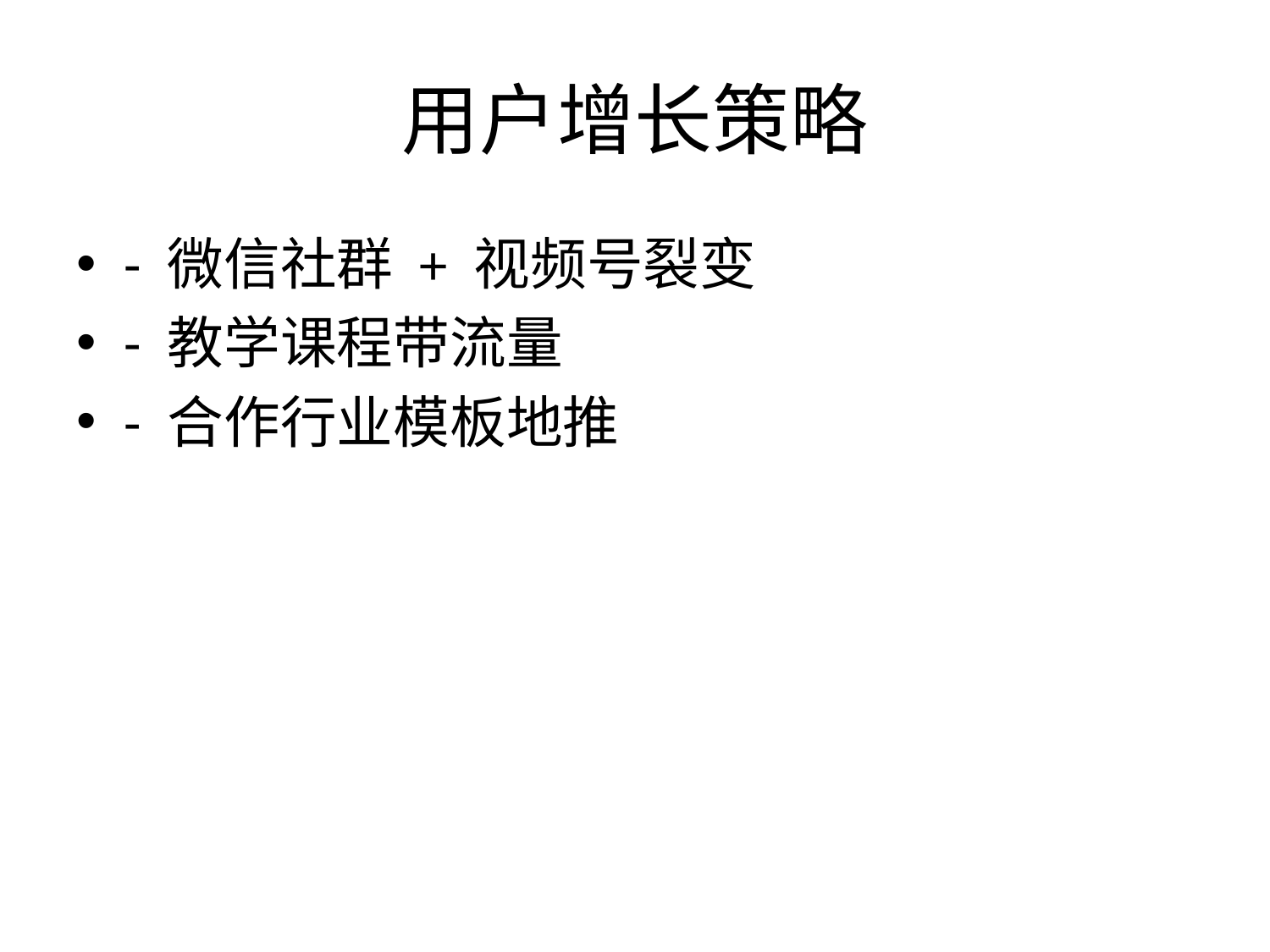

# 用户增长策略
- 微信社群 + 视频号裂变
- 教学课程带流量
- 合作行业模板地推